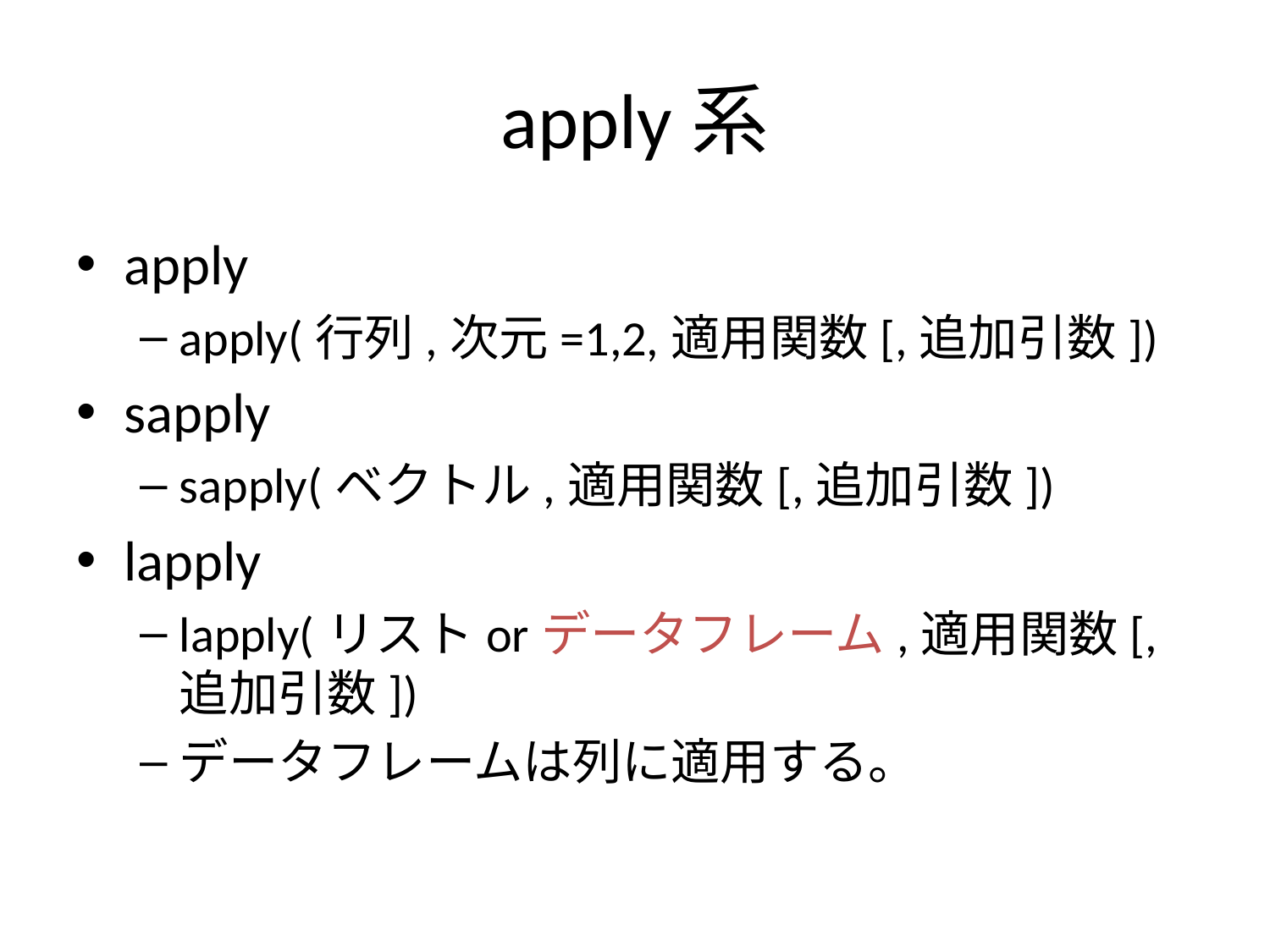

# apply系
apply
apply(行列,次元=1,2,適用関数[,追加引数])
sapply
sapply(ベクトル,適用関数[,追加引数])
lapply
lapply(リストorデータフレーム,適用関数[,追加引数])
データフレームは列に適用する。